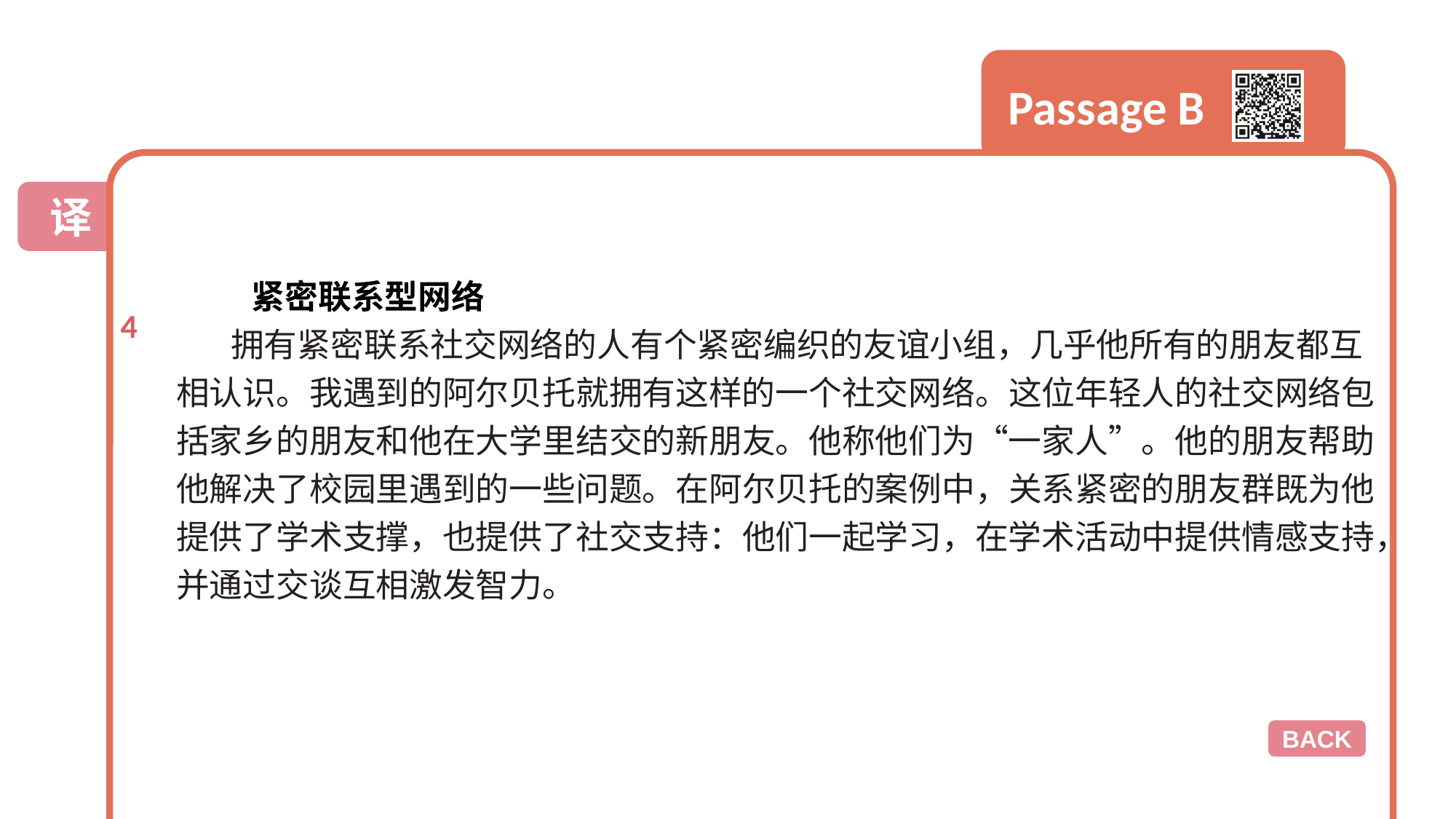

紧密联系型网络
拥有紧密联系社交网络的人有个紧密编织的友谊小组，几乎他所有的朋友都互相认识。我遇到的阿尔贝托就拥有这样的一个社交网络。这位年轻人的社交网络包括家乡的朋友和他在大学里结交的新朋友。他称他们为“一家人”。他的朋友帮助他解决了校园里遇到的一些问题。在阿尔贝托的案例中，关系紧密的朋友群既为他提供了学术支撑，也提供了社交支持：他们一起学习，在学术活动中提供情感支持，并通过交谈互相激发智力。

4

BACK